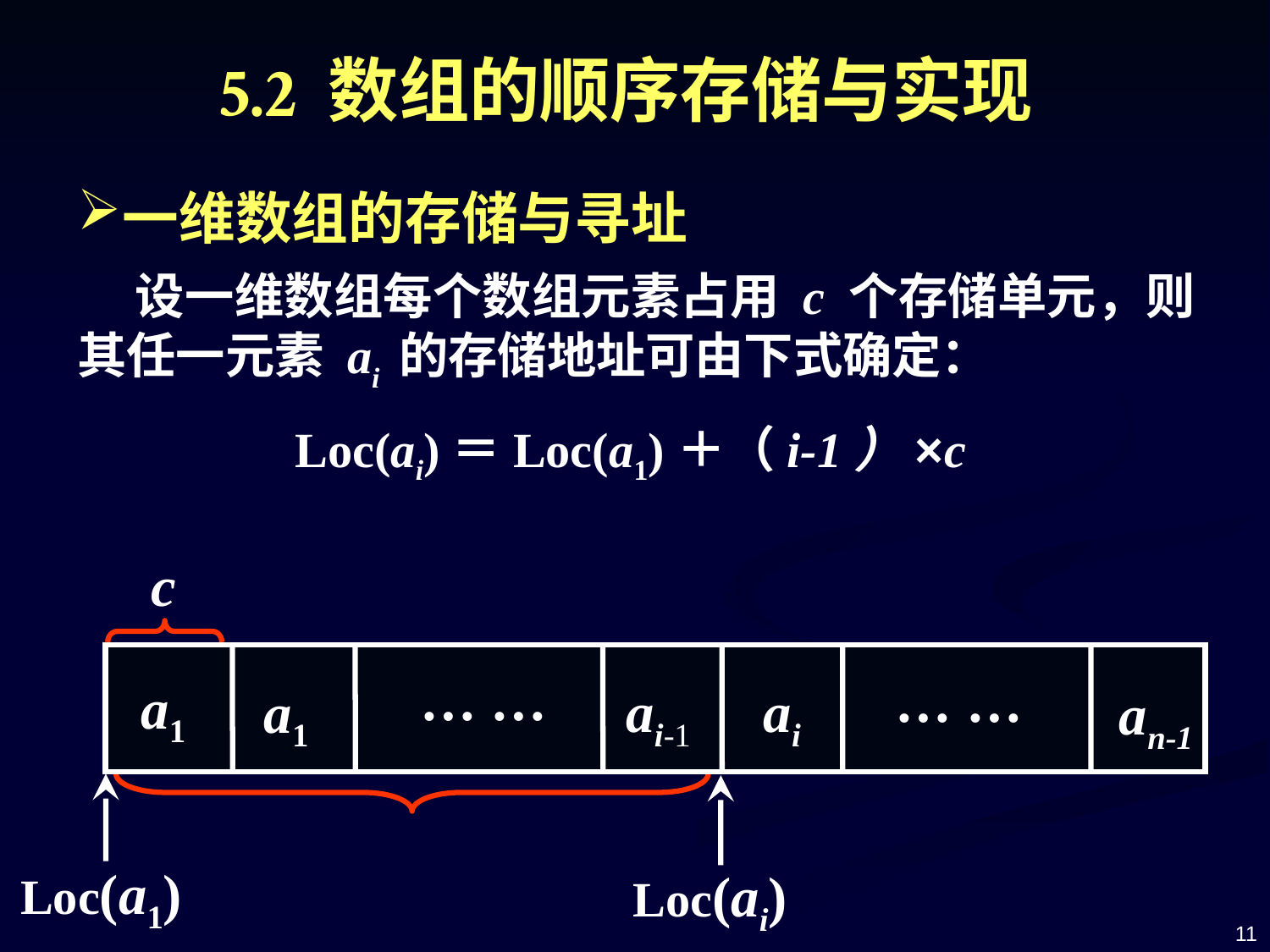

5.2 数组的顺序存储与实现
一维数组的存储与寻址
    设一维数组每个数组元素占用 c 个存储单元，则其任一元素 ai 的存储地址可由下式确定：
Loc(ai)＝Loc(a1)＋（i-1）×c

c

… …
… …
 a1
 ai-1
  ai
 a1
 an-1

Loc(a1)

Loc(ai)
11